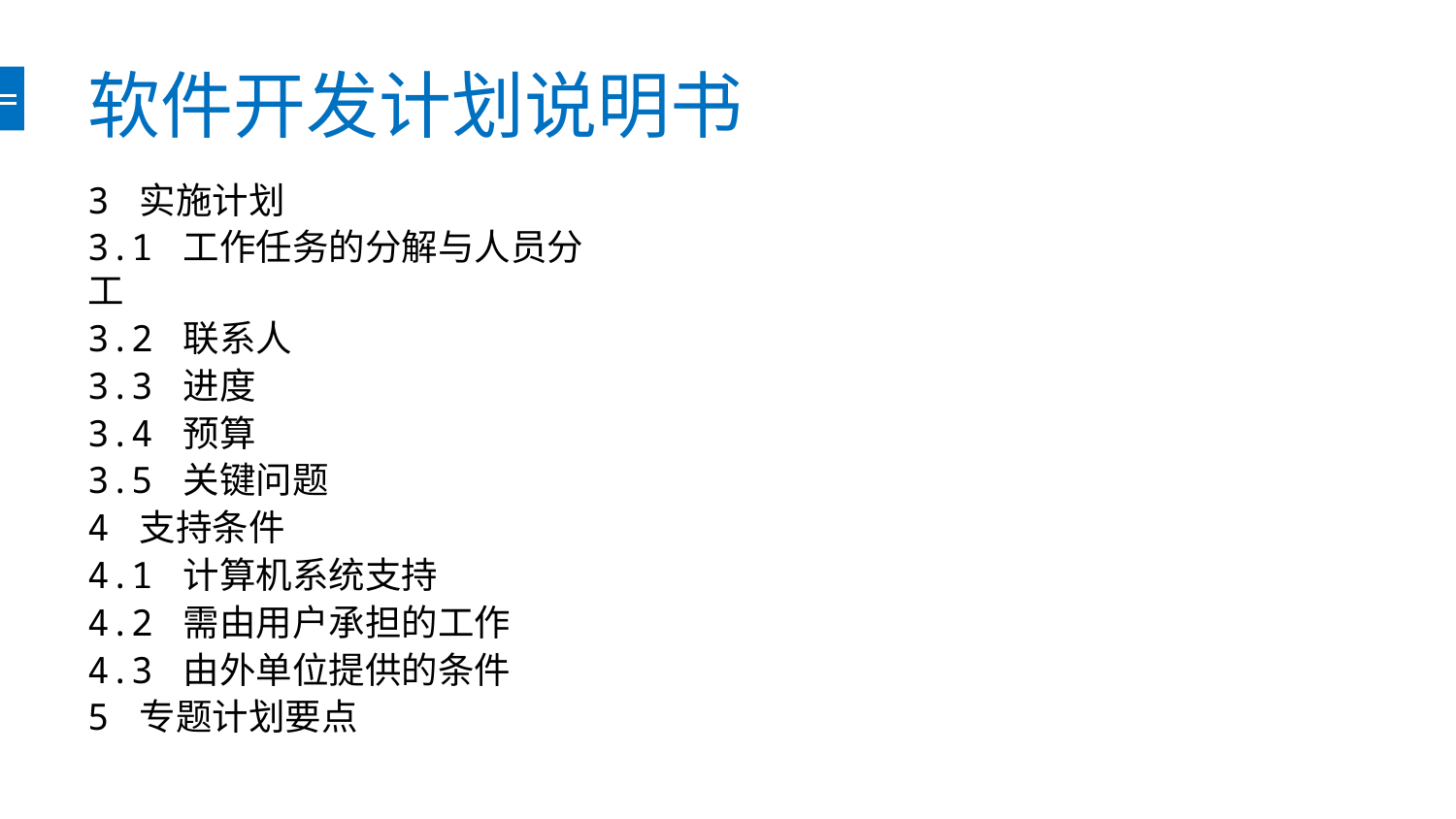

# 软件开发计划说明书
3 实施计划
3.1 工作任务的分解与人员分工
3.2 联系人
3.3 进度
3.4 预算
3.5 关键问题
4 支持条件
4.1 计算机系统支持
4.2 需由用户承担的工作
4.3 由外单位提供的条件
5 专题计划要点